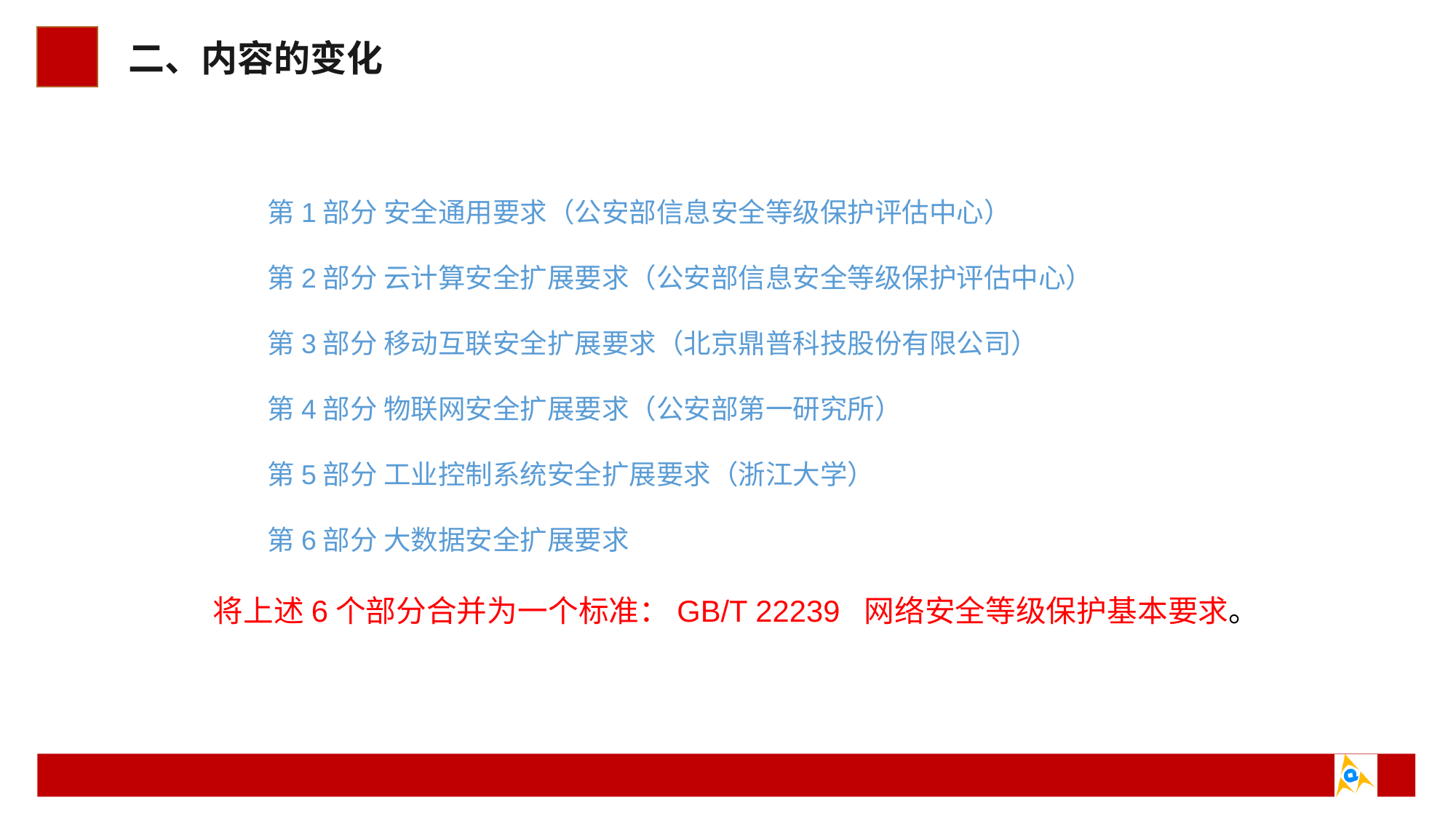

# 二、内容的变化
第1部分 安全通用要求（公安部信息安全等级保护评估中心）
第2部分 云计算安全扩展要求（公安部信息安全等级保护评估中心）
第3部分 移动互联安全扩展要求（北京鼎普科技股份有限公司）
第4部分 物联网安全扩展要求（公安部第一研究所）
第5部分 工业控制系统安全扩展要求（浙江大学）
第6部分 大数据安全扩展要求
将上述6个部分合并为一个标准：GB/T 22239  网络安全等级保护基本要求。